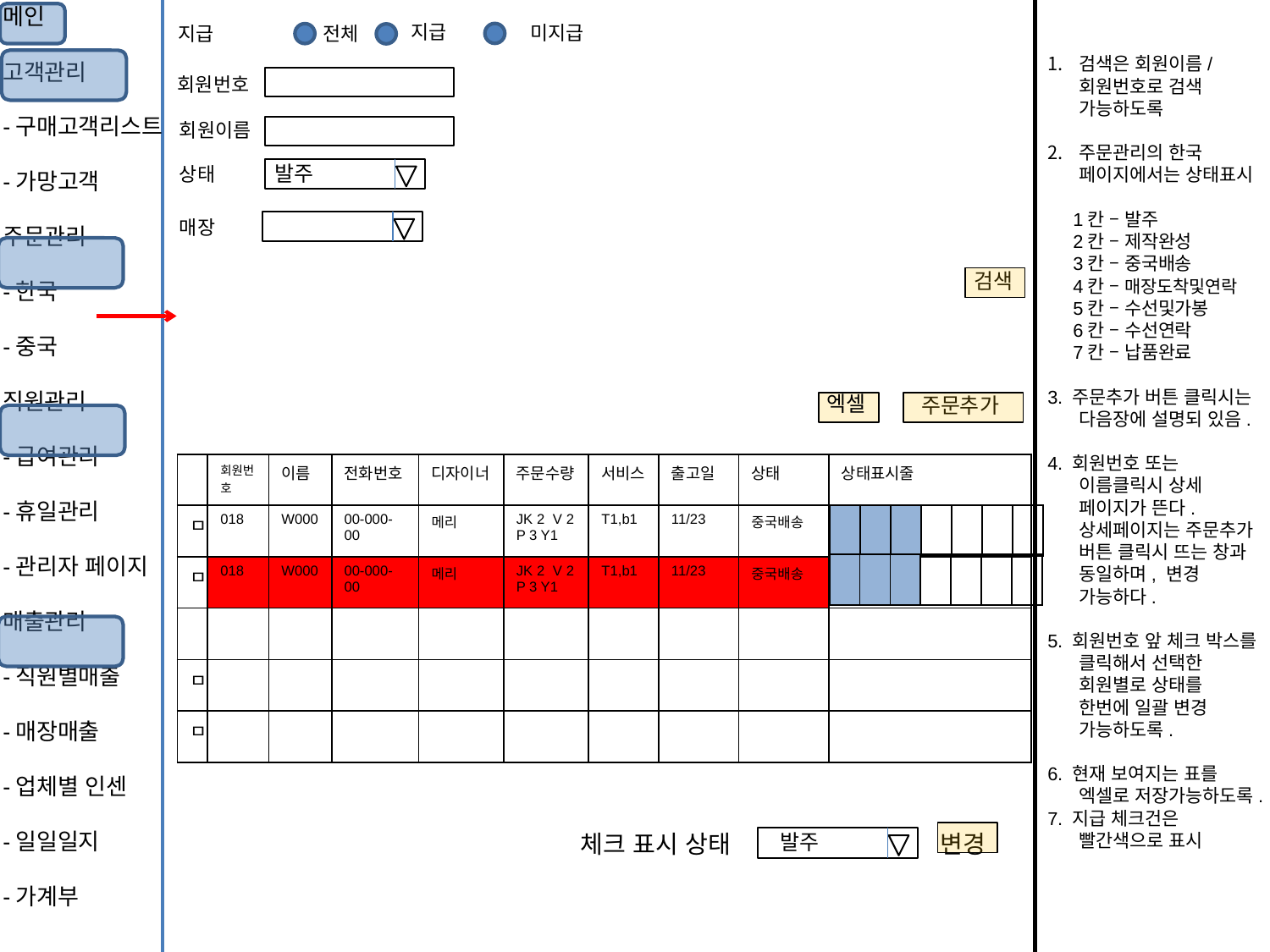

메인

고객관리

-구매고객리스트

-가망고객

주문관리

-한국

-중국

직원관리

-급여관리

-휴일관리

-관리자 페이지

매출관리

-직원별매출

-매장매출

-업체별 인센

-일일일지

-가계부

지급
미지급
지급
전체

검색은 회원이름/회원번호로 검색 가능하도록

주문관리의 한국 페이지에서는 상태표시

     1칸 – 발주
     2칸 – 제작완성
     3칸 – 중국배송
     4칸 – 매장도착및연락
     5칸 – 수선및가봉
     6칸 – 수선연락
     7칸 – 납품완료

3. 주문추가 버튼 클릭시는 다음장에 설명되 있음.

4. 회원번호 또는 이름클릭시 상세 페이지가 뜬다. 상세페이지는 주문추가 버튼 클릭시 뜨는 창과 동일하며, 변경 가능하다.

5. 회원번호 앞 체크 박스를 클릭해서 선택한 회원별로 상태를 한번에 일괄 변경 가능하도록.

6. 현재 보여지는 표를 엑셀로 저장가능하도록.
7. 지급 체크건은 빨간색으로 표시
회원번호

회원이름

발주
상태

매장

검색

엑셀
주문추가

|  | 회원번호 | 이름 | 전화번호 | 디자이너 | 주문수량 | 서비스 | 출고일 | 상태 | 상태표시줄 |
| --- | --- | --- | --- | --- | --- | --- | --- | --- | --- |
| ㅁ | 018 | W000 | 00-000-00 | 메리 | JK 2 V 2 P 3 Y1 | T1,b1 | 11/23 | 중국배송 |  |
| ㅁ | 018 | W000 | 00-000-00 | 메리 | JK 2 V 2 P 3 Y1 | T1,b1 | 11/23 | 중국배송 |  |
|  |  |  |  |  |  |  |  |  |  |
| ㅁ |  |  |  |  |  |  |  |  |  |
| ㅁ |  |  |  |  |  |  |  |  |  |
|  |  |  |  |  |  |  |
| --- | --- | --- | --- | --- | --- | --- |
|  |  |  |  |  |  |  |
| --- | --- | --- | --- | --- | --- | --- |
체크 표시 상태
발주
변경